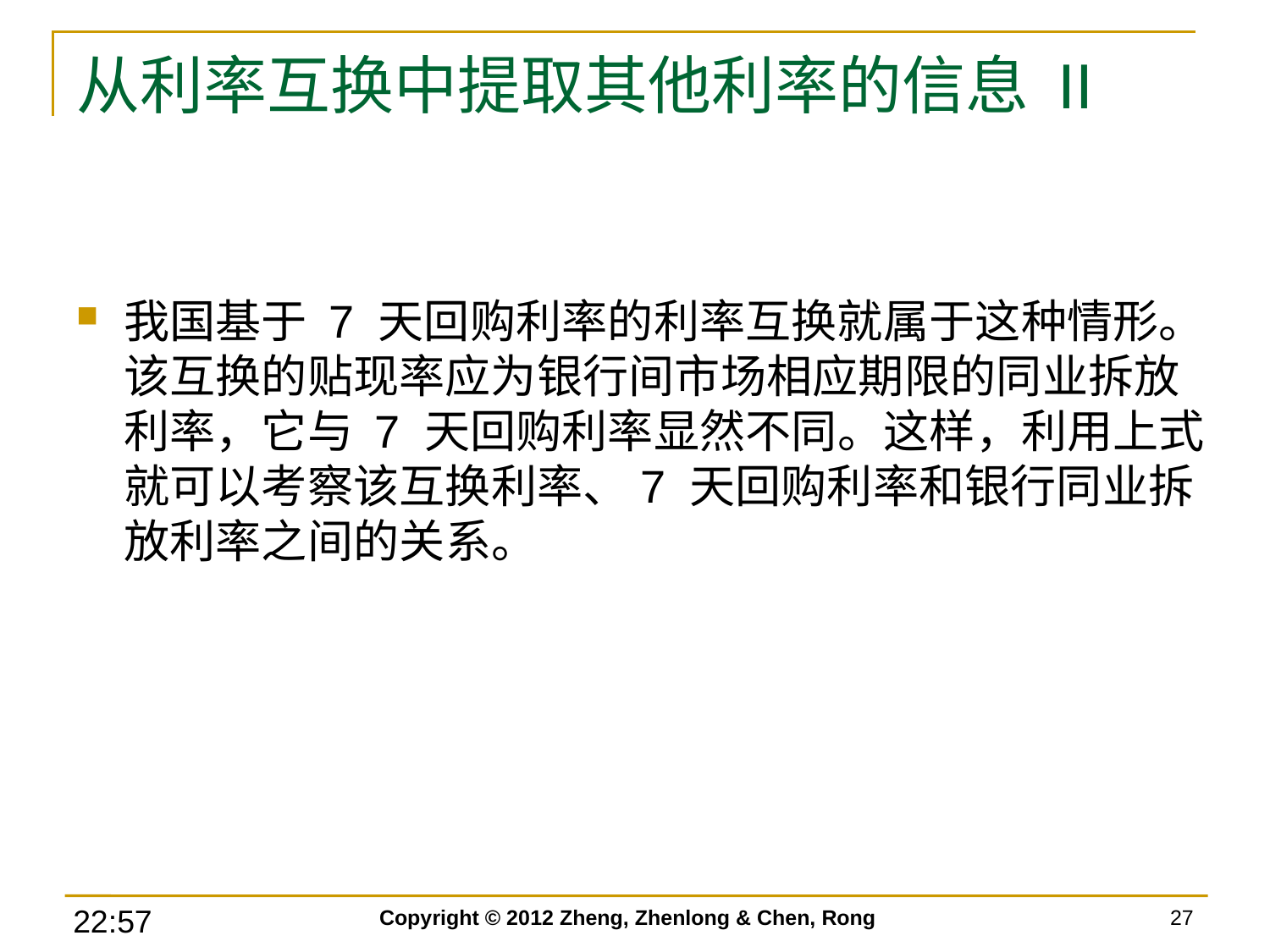

# 从利率互换中提取其他利率的信息 II

我国基于 7 天回购利率的利率互换就属于这种情形。该互换的贴现率应为银行间市场相应期限的同业拆放利率，它与 7 天回购利率显然不同。这样，利用上式就可以考察该互换利率、7 天回购利率和银行同业拆放利率之间的关系。
Copyright © 2012 Zheng, Zhenlong & Chen, Rong
27